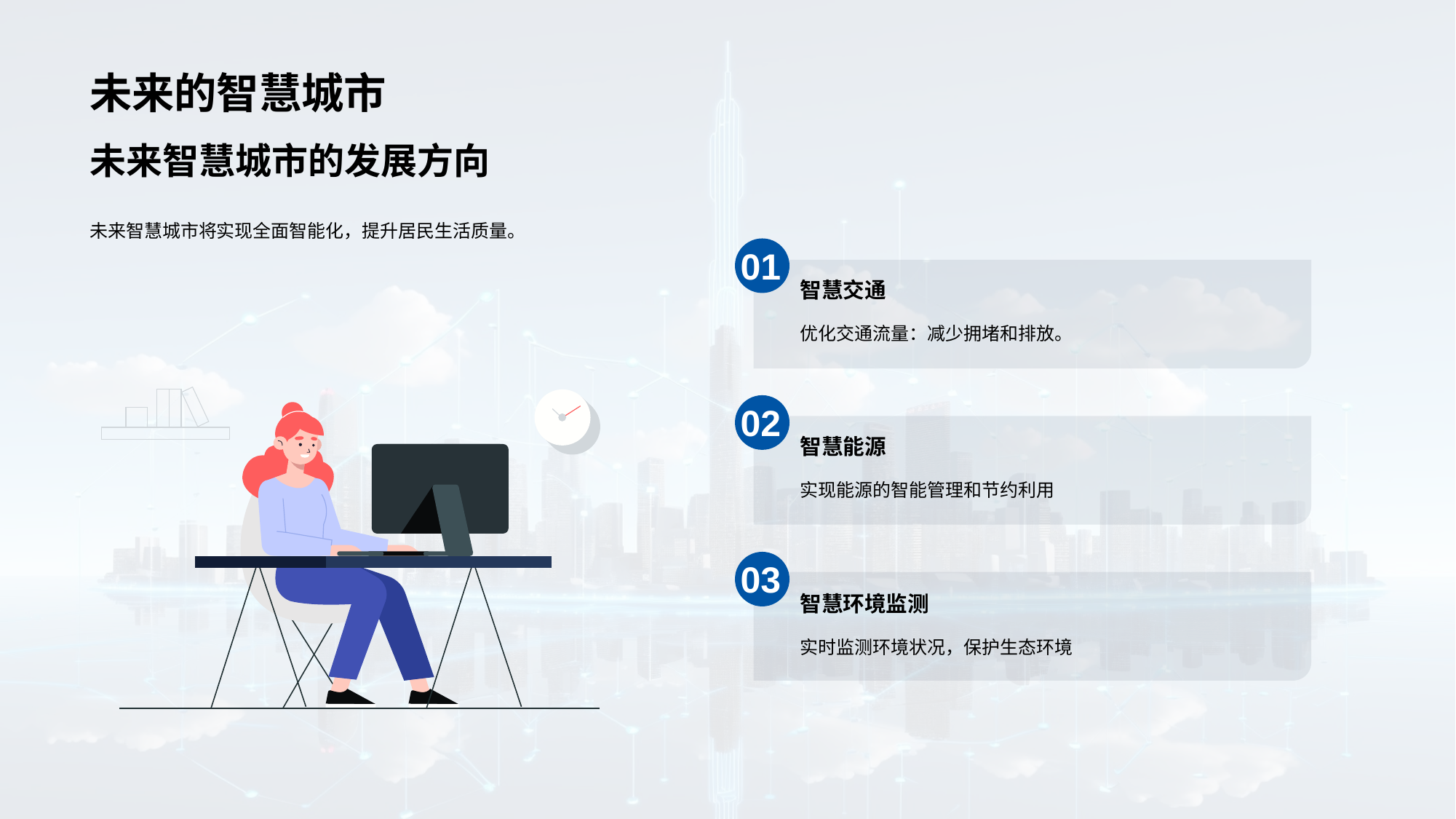

# 未来的智慧城市
未来智慧城市的发展方向
未来智慧城市将实现全面智能化，提升居民生活质量。
01

智慧交通
优化交通流量：减少拥堵和排放。
02

智慧能源
实现能源的智能管理和节约利用
03

智慧环境监测
实时监测环境状况，保护生态环境